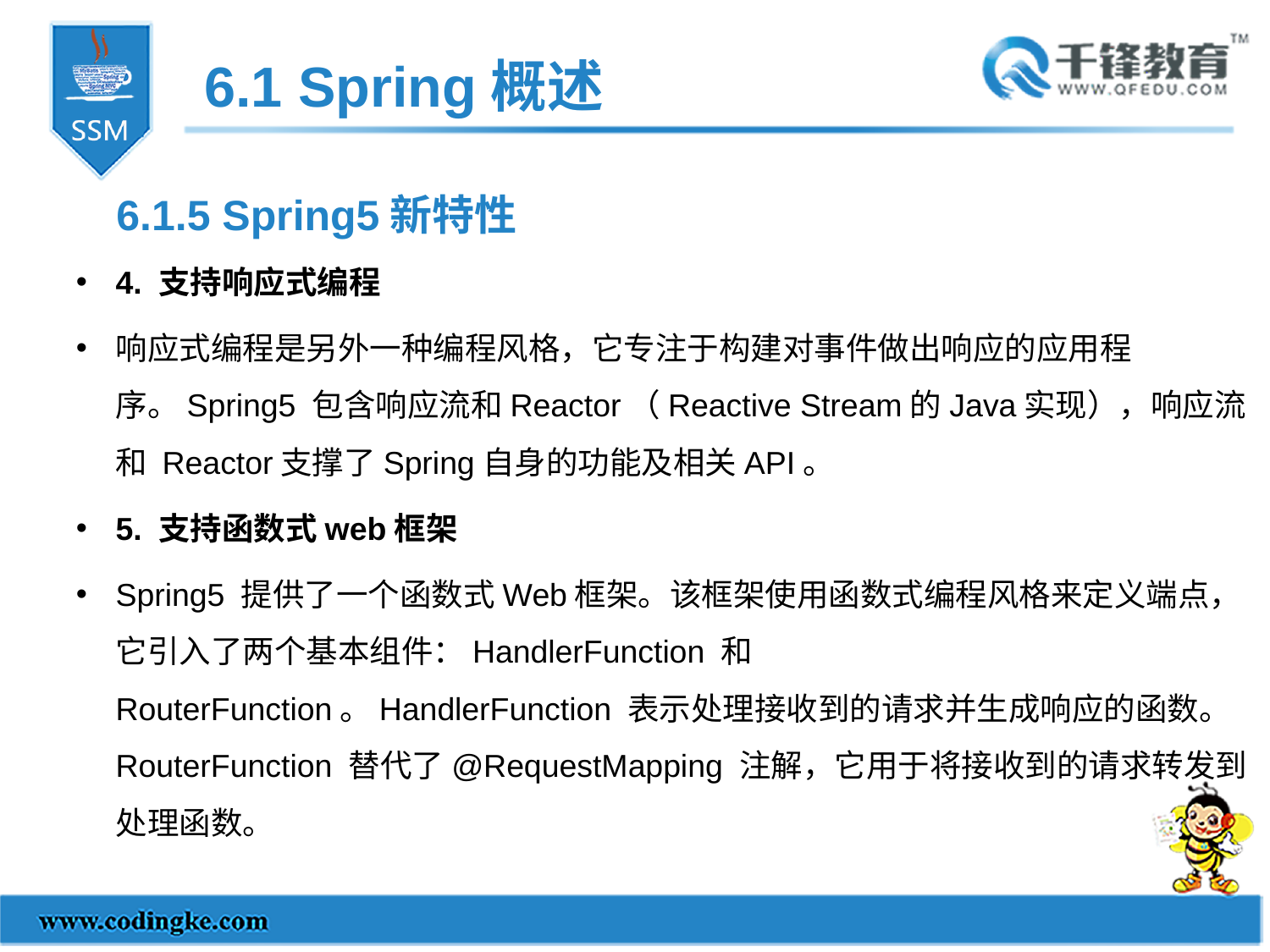

6.1 Spring概述
6.1.5 Spring5新特性
4. 支持响应式编程
响应式编程是另外一种编程风格，它专注于构建对事件做出响应的应用程序。Spring5 包含响应流和Reactor（Reactive Stream的Java实现），响应流和 Reactor支撑了Spring自身的功能及相关API。
5. 支持函数式web框架
Spring5 提供了一个函数式Web框架。该框架使用函数式编程风格来定义端点，它引入了两个基本组件：HandlerFunction 和 RouterFunction。HandlerFunction 表示处理接收到的请求并生成响应的函数。RouterFunction 替代了@RequestMapping 注解，它用于将接收到的请求转发到处理函数。